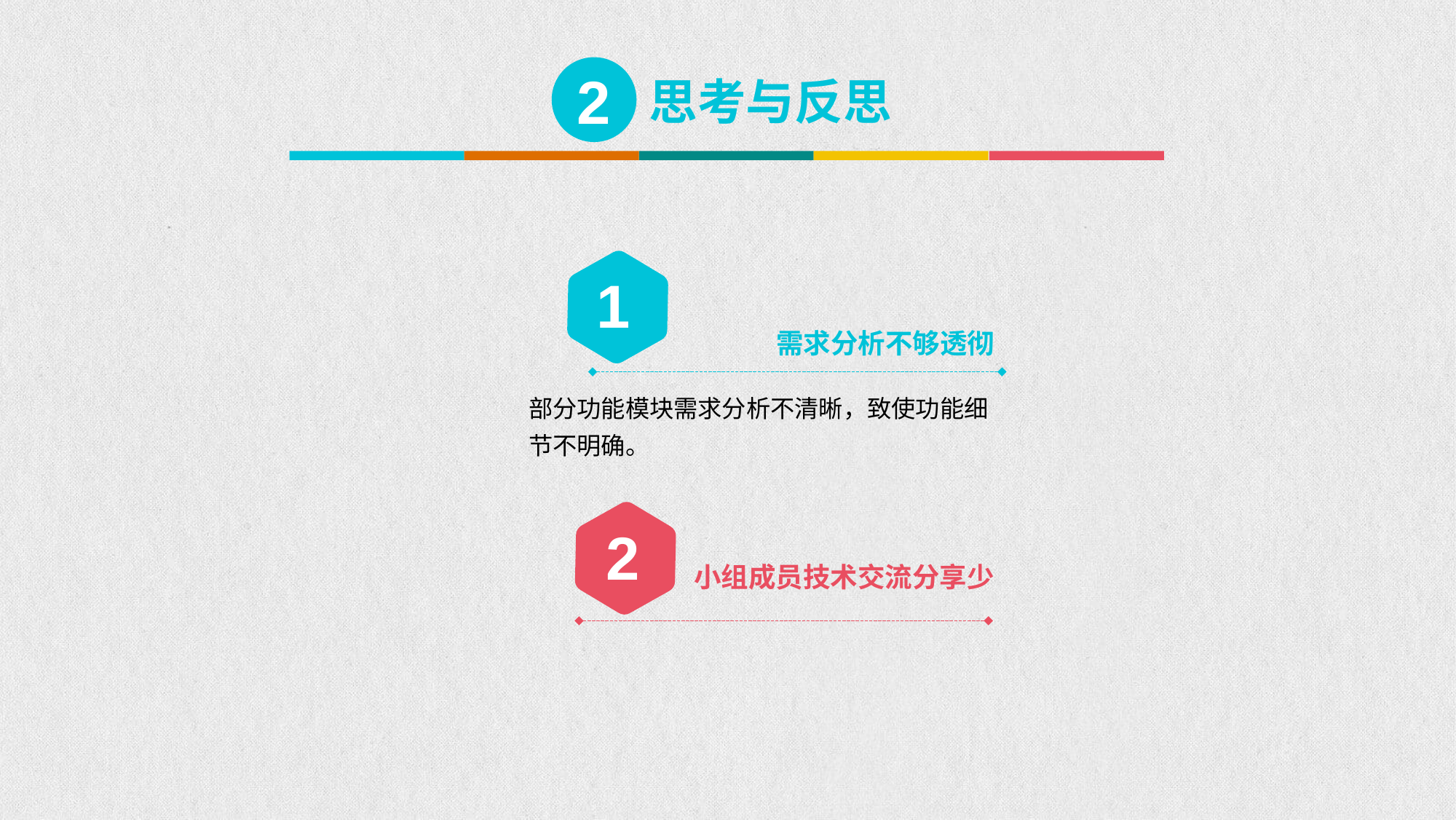

2
思考与反思

1
需求分析不够透彻
部分功能模块需求分析不清晰，致使功能细节不明确。

2
小组成员技术交流分享少